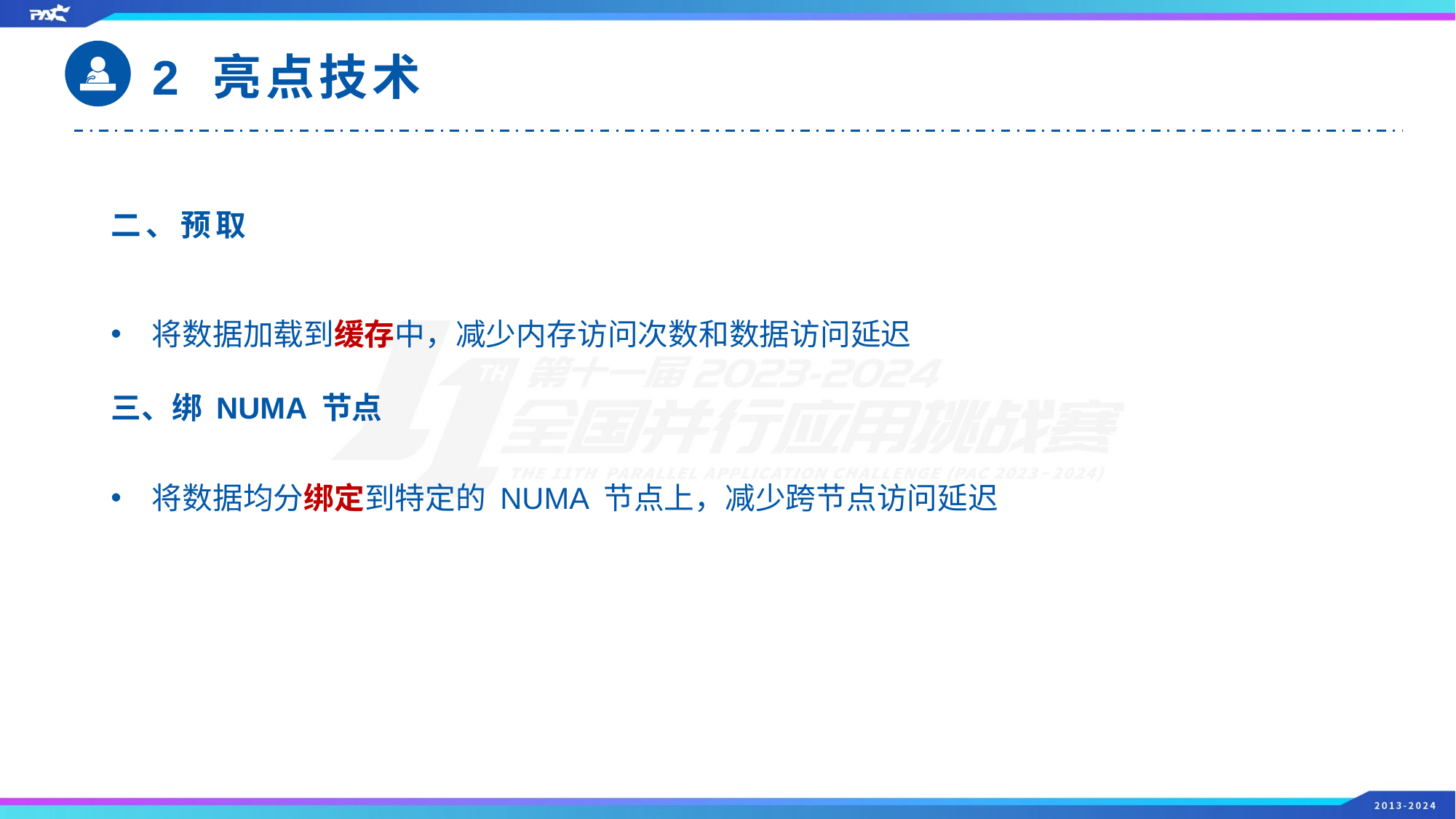

2 亮点技术
二、预取

将数据加载到缓存中，减少内存访问次数和数据访问延迟
三、绑 NUMA 节点
将数据均分绑定到特定的 NUMA 节点上，减少跨节点访问延迟